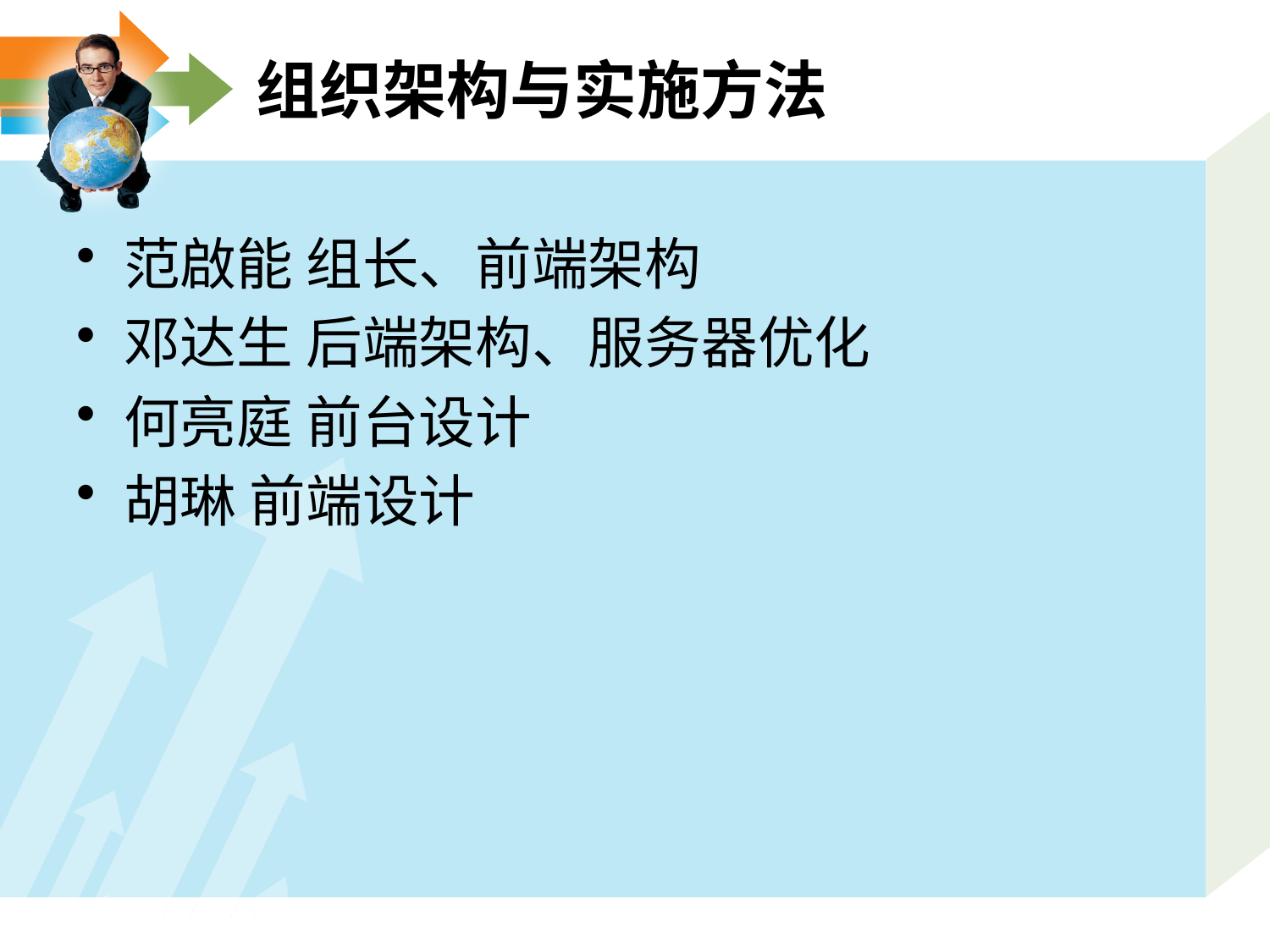

# 组织架构与实施方法
范啟能 组长、前端架构
邓达生 后端架构、服务器优化
何亮庭 前台设计
胡琳 前端设计